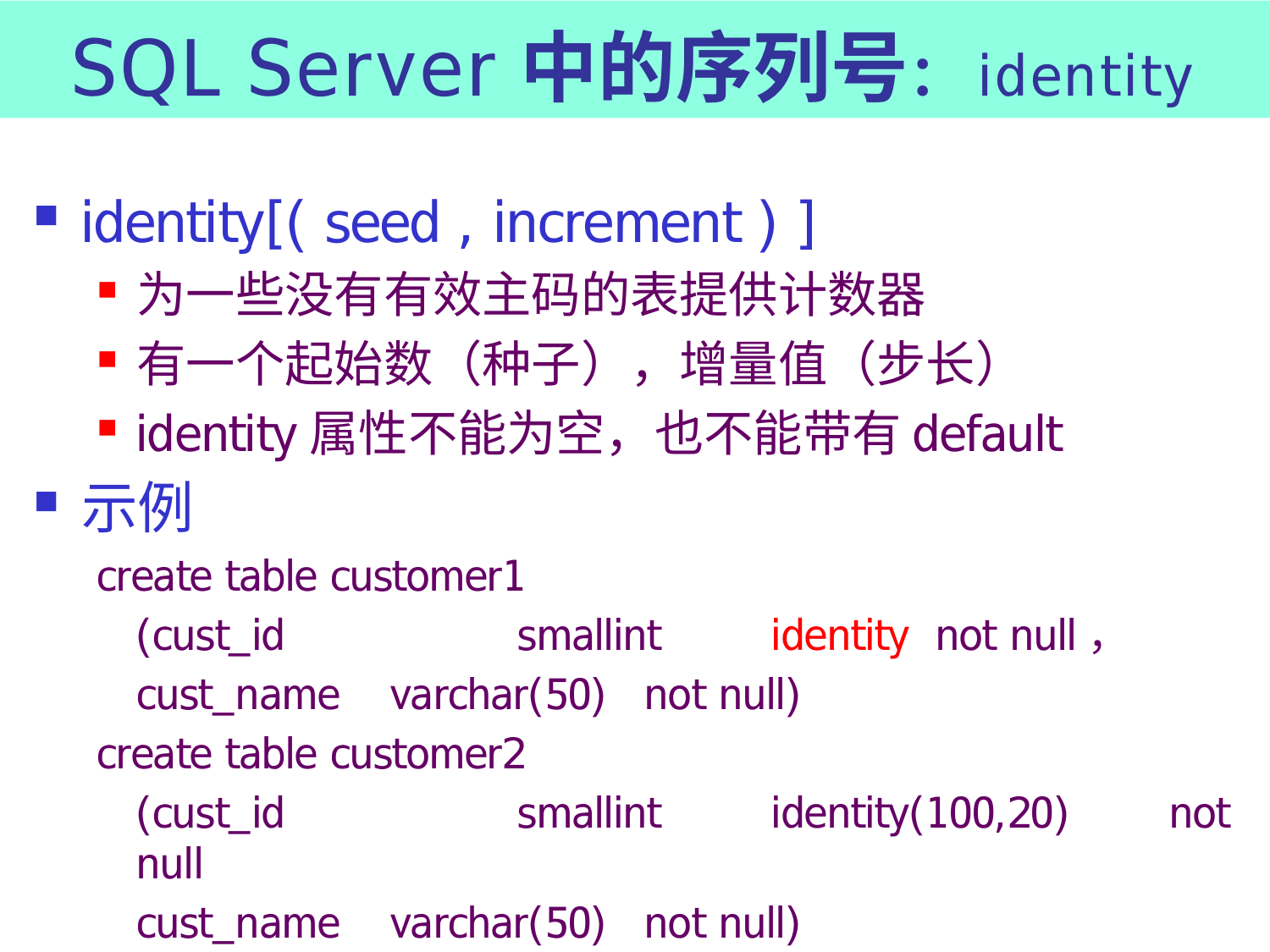

# SQL Server中的序列号：identity
identity[( seed , increment ) ]
为一些没有有效主码的表提供计数器
有一个起始数（种子），增量值（步长）
identity属性不能为空，也不能带有default
示例
create table customer1
	(cust_id		smallint	identity  not null，
	cust_name 	varchar(50)	not null)
create table customer2
	(cust_id		smallint	identity(100,20)  not null
	cust_name 	varchar(50)	not null)